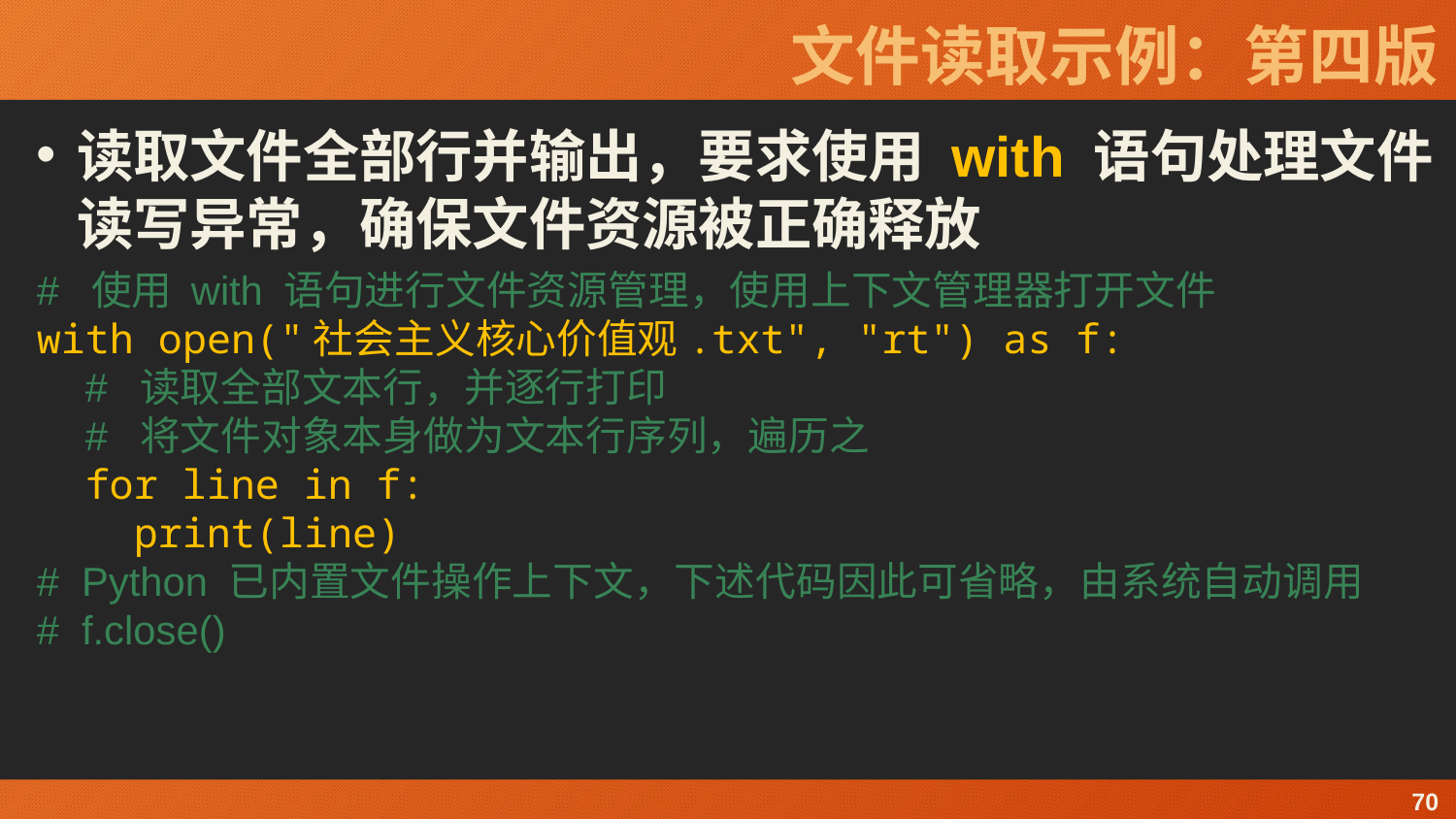

# 文件读取示例：第四版
读取文件全部行并输出，要求使用 with 语句处理文件读写异常，确保文件资源被正确释放
#  使用 with 语句进行文件资源管理，使用上下文管理器打开文件
with open("社会主义核心价值观.txt", "rt") as f:
  #  读取全部文本行，并逐行打印
  #  将文件对象本身做为文本行序列，遍历之
  for line in f:
    print(line)
#  Python 已内置文件操作上下文，下述代码因此可省略，由系统自动调用
#  f.close()
70